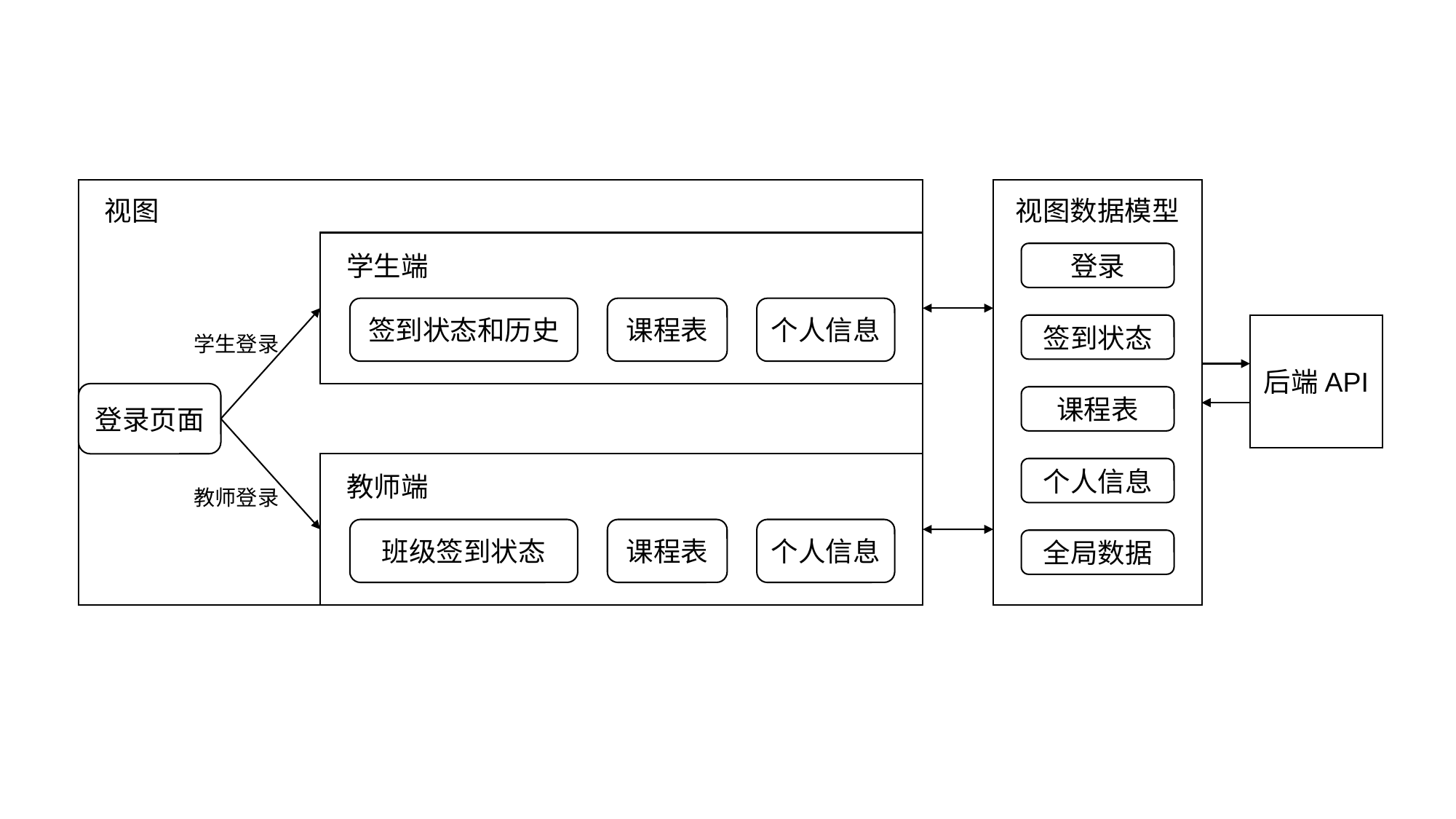

视图
视图数据模型

学生端
签到状态和历史
课程表
个人信息
登录
签到状态
后端API
学生登录
登录页面
课程表

教师端
班级签到状态
课程表
个人信息
个人信息
教师登录
全局数据